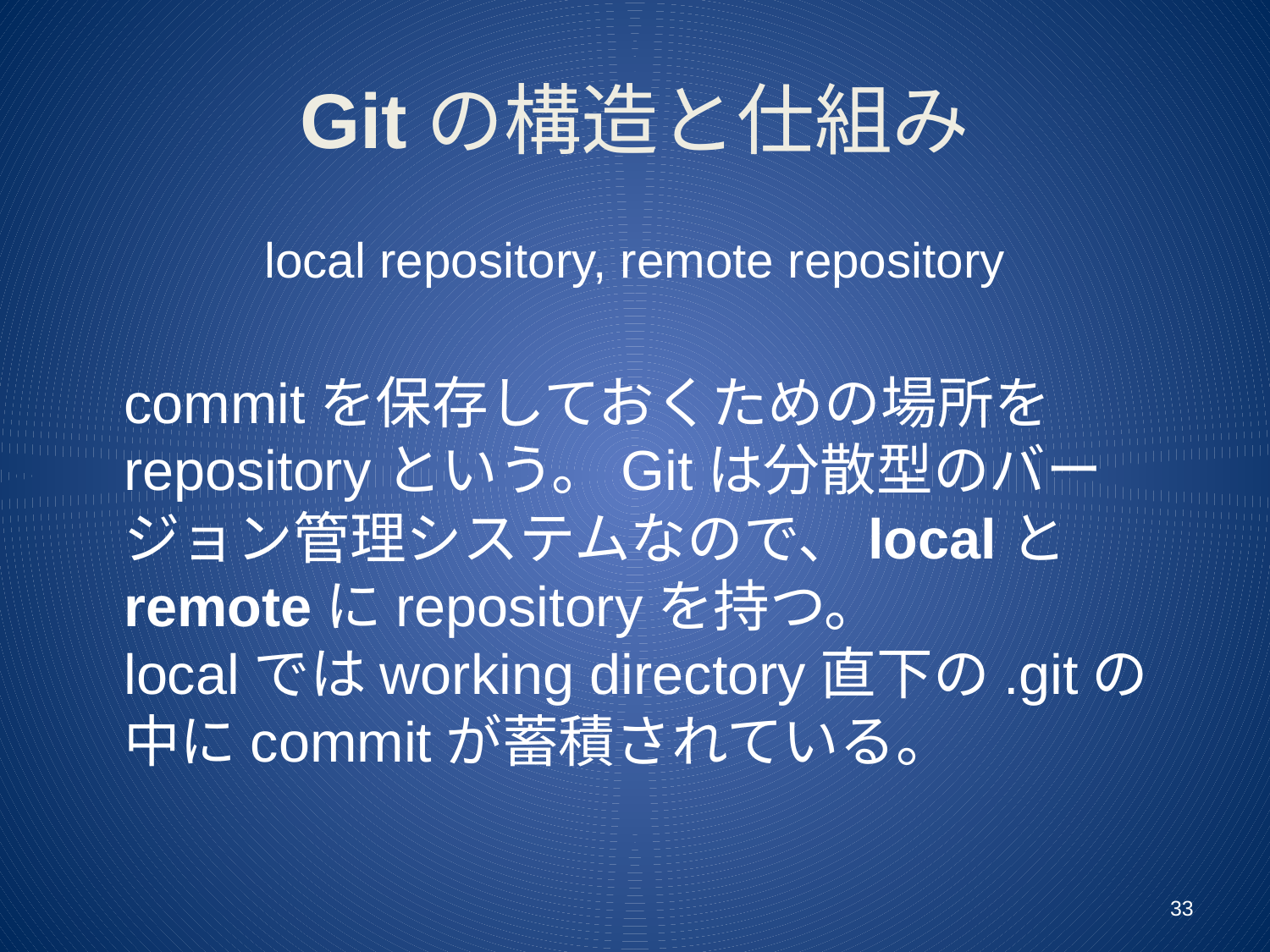

# Gitの構造と仕組み
local repository, remote repository
commitを保存しておくための場所をrepositoryという。Gitは分散型のバージョン管理システムなので、localとremoteにrepositoryを持つ。
localではworking directory直下の.gitの中にcommitが蓄積されている。
33